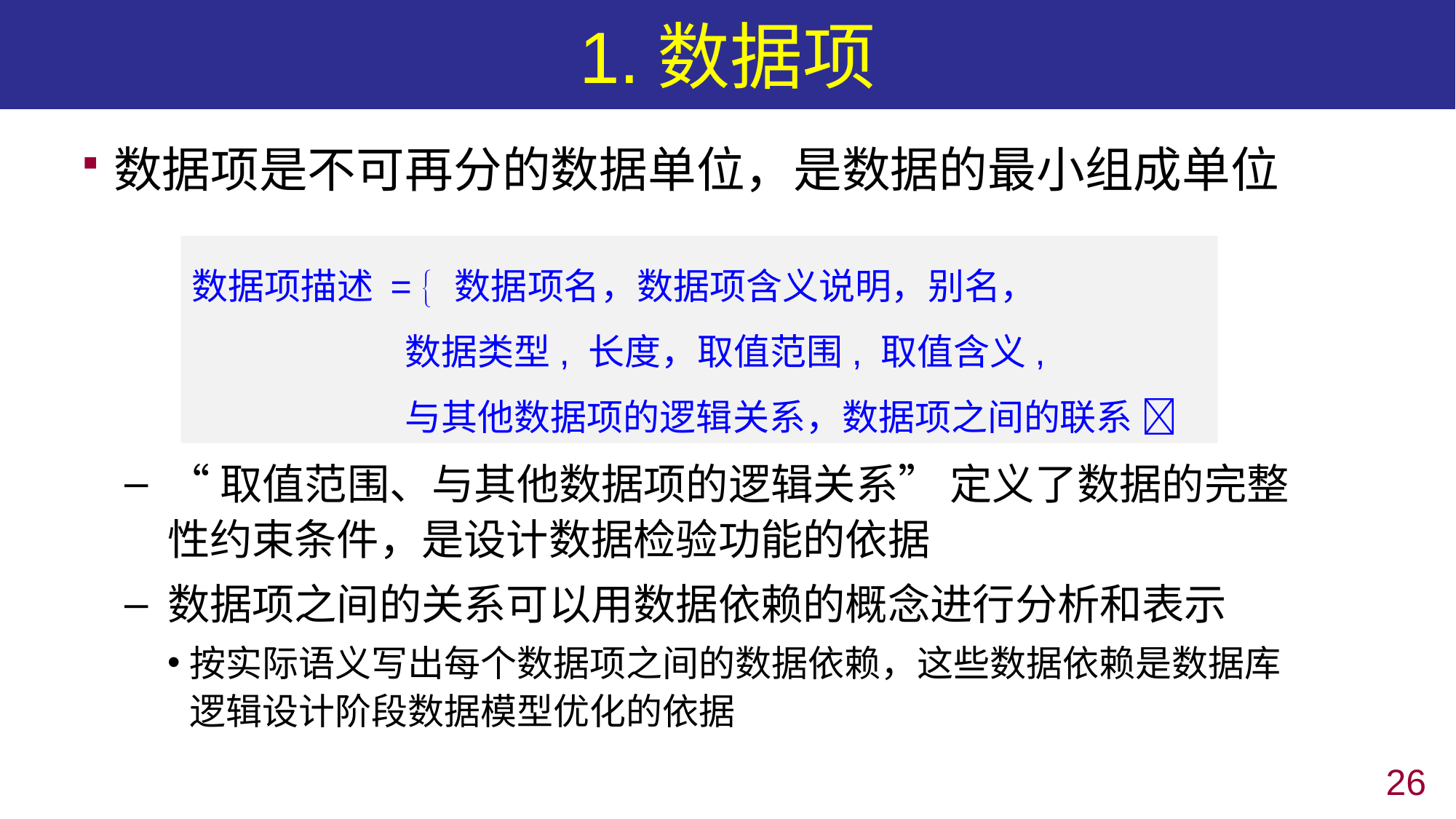

# 1.数据项
数据项是不可再分的数据单位，是数据的最小组成单位

“取值范围、与其他数据项的逻辑关系” 定义了数据的完整性约束条件，是设计数据检验功能的依据
数据项之间的关系可以用数据依赖的概念进行分析和表示
按实际语义写出每个数据项之间的数据依赖，这些数据依赖是数据库逻辑设计阶段数据模型优化的依据
数据项描述 = { 数据项名，数据项含义说明，别名，
                         数据类型, 长度，取值范围, 取值含义,
                         与其他数据项的逻辑关系，数据项之间的联系 }
26